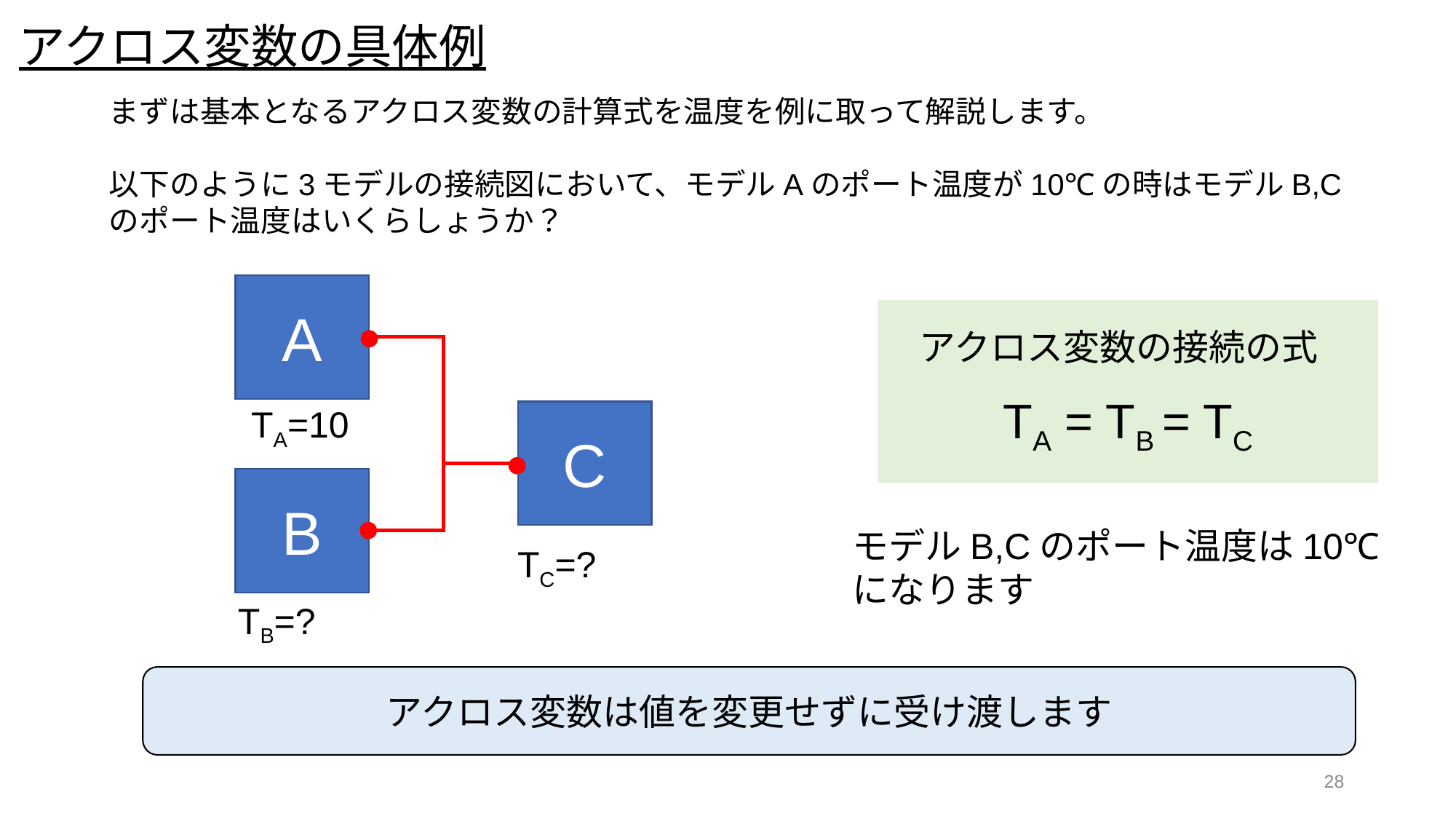

アクロス変数の具体例
まずは基本となるアクロス変数の計算式を温度を例に取って解説します。

以下のように3モデルの接続図において、モデルAのポート温度が10℃の時はモデルB,Cのポート温度はいくらしょうか？
A

TA=10
C

B

TC=?
TB=?

アクロス変数の接続の式
TA = TB = TC
モデルB,Cのポート温度は10℃になります
アクロス変数は値を変更せずに受け渡します
28